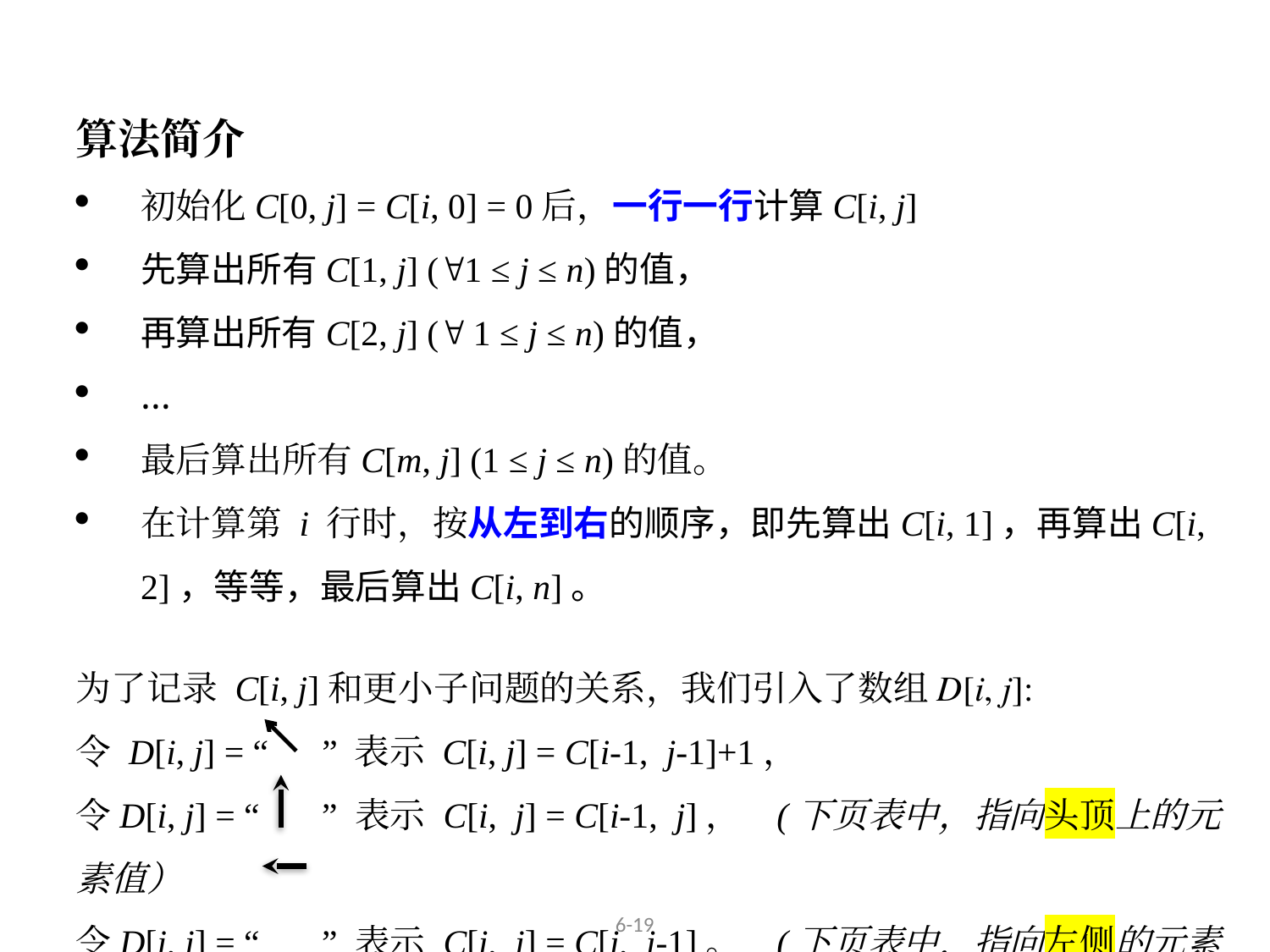

算法简介
初始化C[0, j] = C[i, 0] = 0后，一行一行计算C[i, j]
先算出所有C[1, j] (∀1 ≤ j ≤ n)的值，
再算出所有C[2, j] (∀ 1 ≤ j ≤ n)的值，
…
最后算出所有C[m, j] (1 ≤ j ≤ n)的值。
在计算第 i 行时，按从左到右的顺序，即先算出C[i, 1]，再算出C[i, 2]，等等，最后算出C[i, n]。

为了记录 C[i, j]和更小子问题的关系，我们引入了数组D[i, j]:
令 D[i, j] = “      ” 表示 C[i, j] = C[i-1,  j-1]+1，
令D[i, j] = “       ” 表示 C[i,  j] = C[i-1,  j]，   (下页表中，指向头顶上的元素值）
令D[i, j] = “       ” 表示 C[i,  j] = C[i,  j-1]。   (下页表中，指向左侧的元素值）
6-19